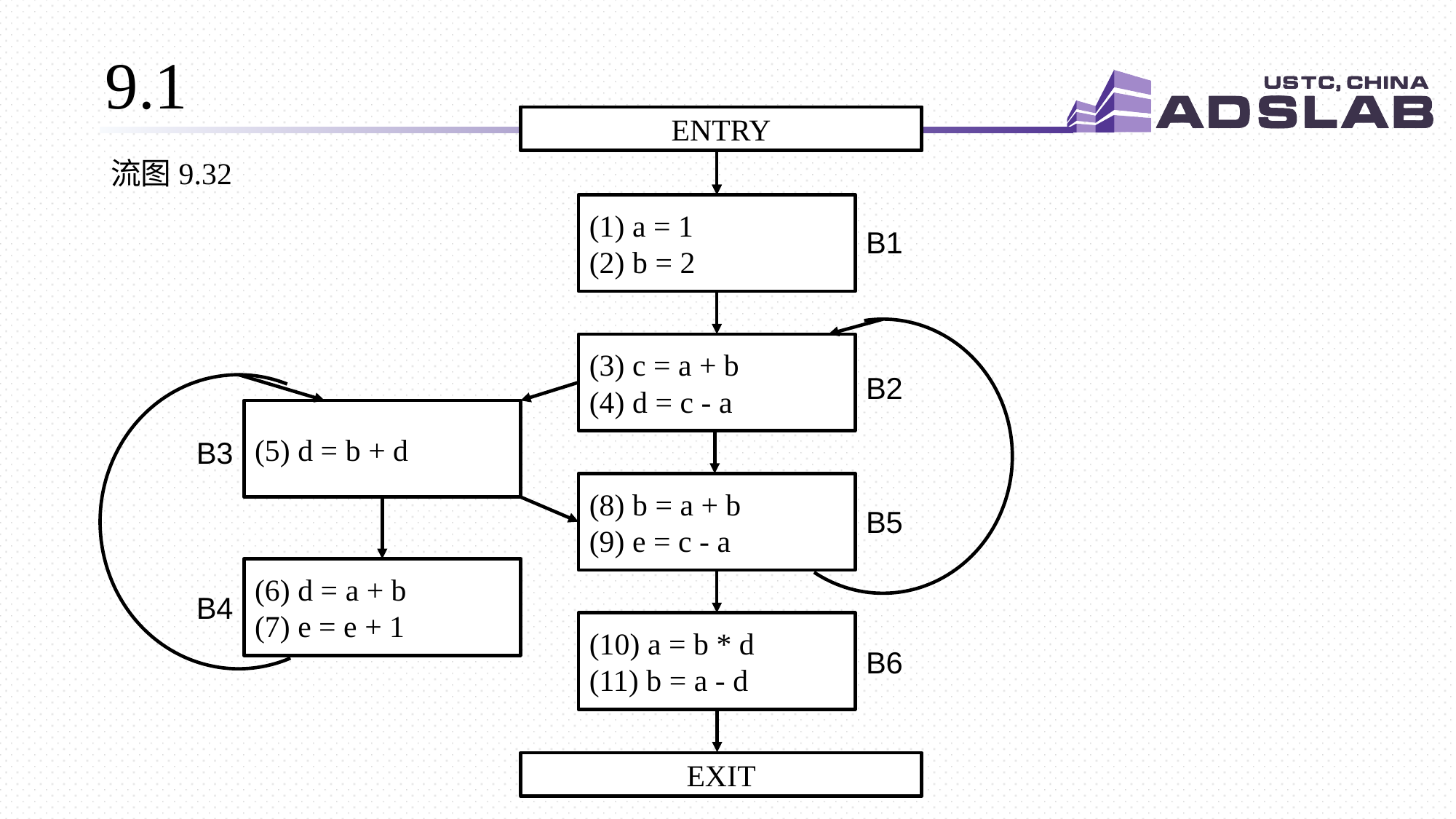

# 9.1
ENTRY
ENTRY
流图9.32
(1) a = 1
(2) b = 2
B1

(3) c = a + b
(4) d = c - a
B2

(5) d = b + d
B3
(8) b = a + b
(9) e = c - a
B5
(6) d = a + b
(7) e = e + 1
B4
(10) a = b * d
(11) b = a - d
B6
EXIT